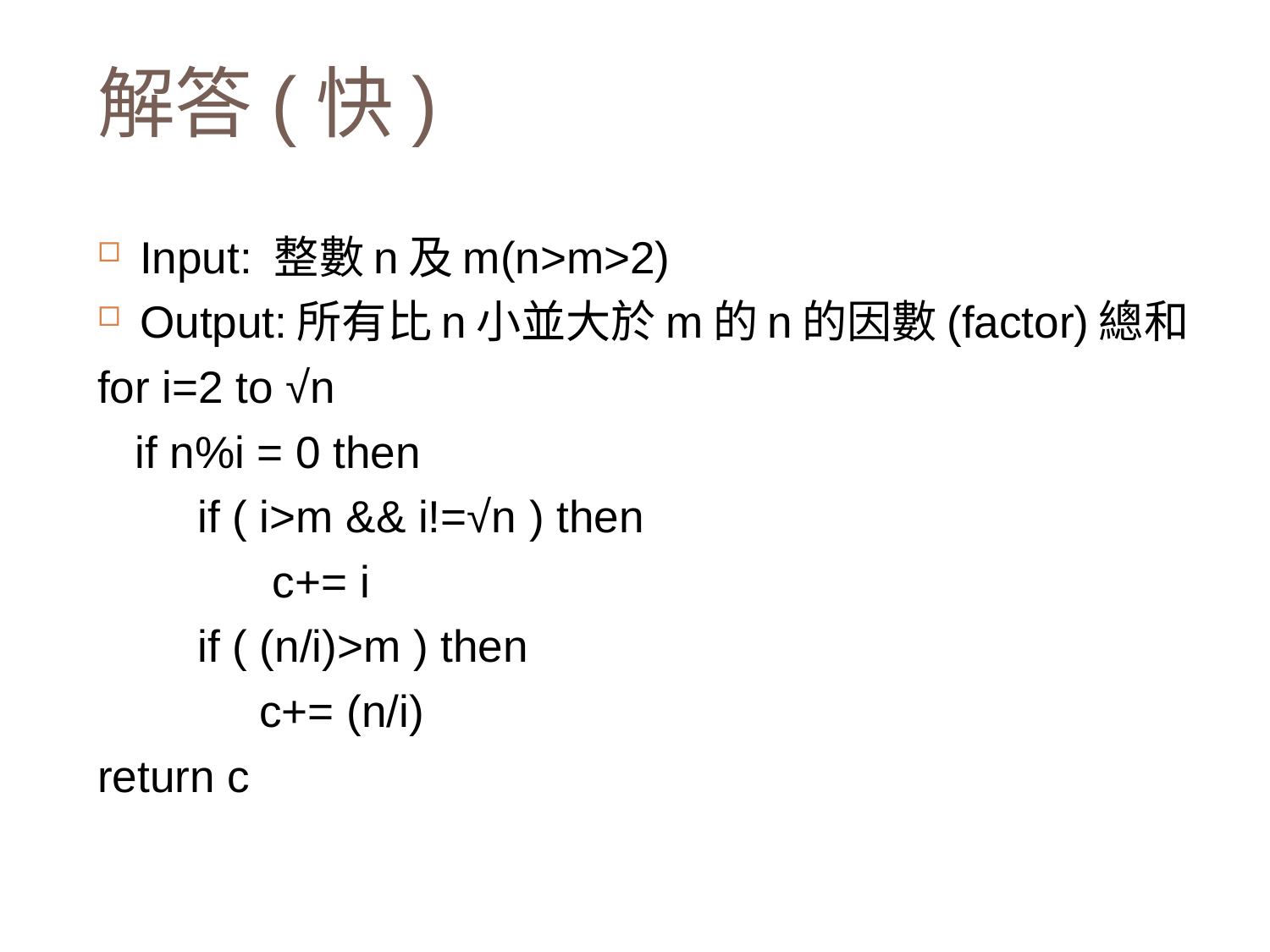

# 解答(快)
Input: 整數n及m(n>m>2)
Output:所有比n小並大於m的n的因數(factor)總和
for i=2 to √n
   if n%i = 0 then
        if ( i>m && i!=√n ) then
              c+= i
        if ( (n/i)>m ) then
	    c+= (n/i)
return c